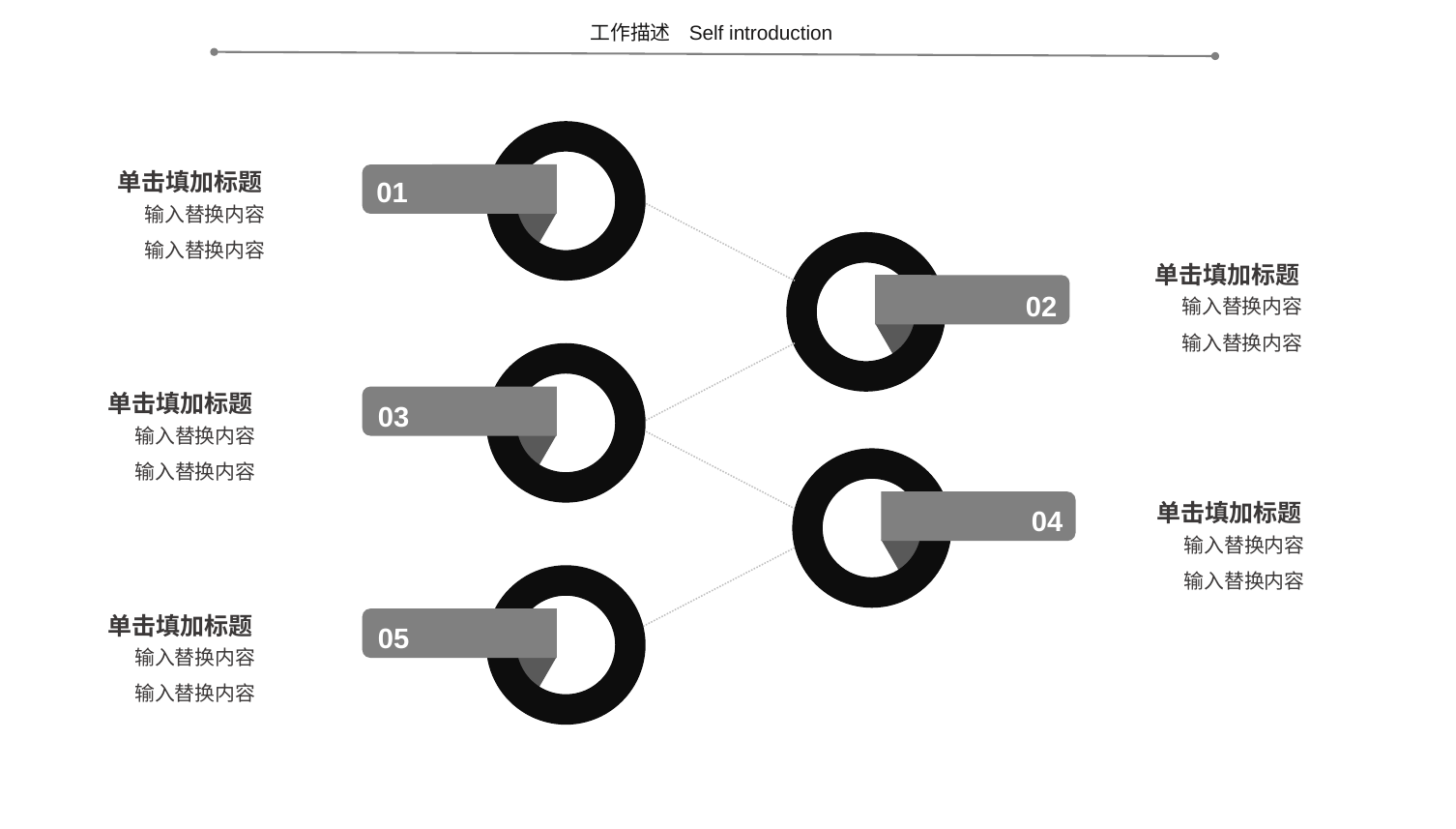

Self introduction
工作描述

01

02

03

04

05

单击填加标题
输入替换内容
输入替换内容
单击填加标题
输入替换内容
输入替换内容
单击填加标题
输入替换内容
输入替换内容
单击填加标题
输入替换内容
输入替换内容
单击填加标题
输入替换内容
输入替换内容